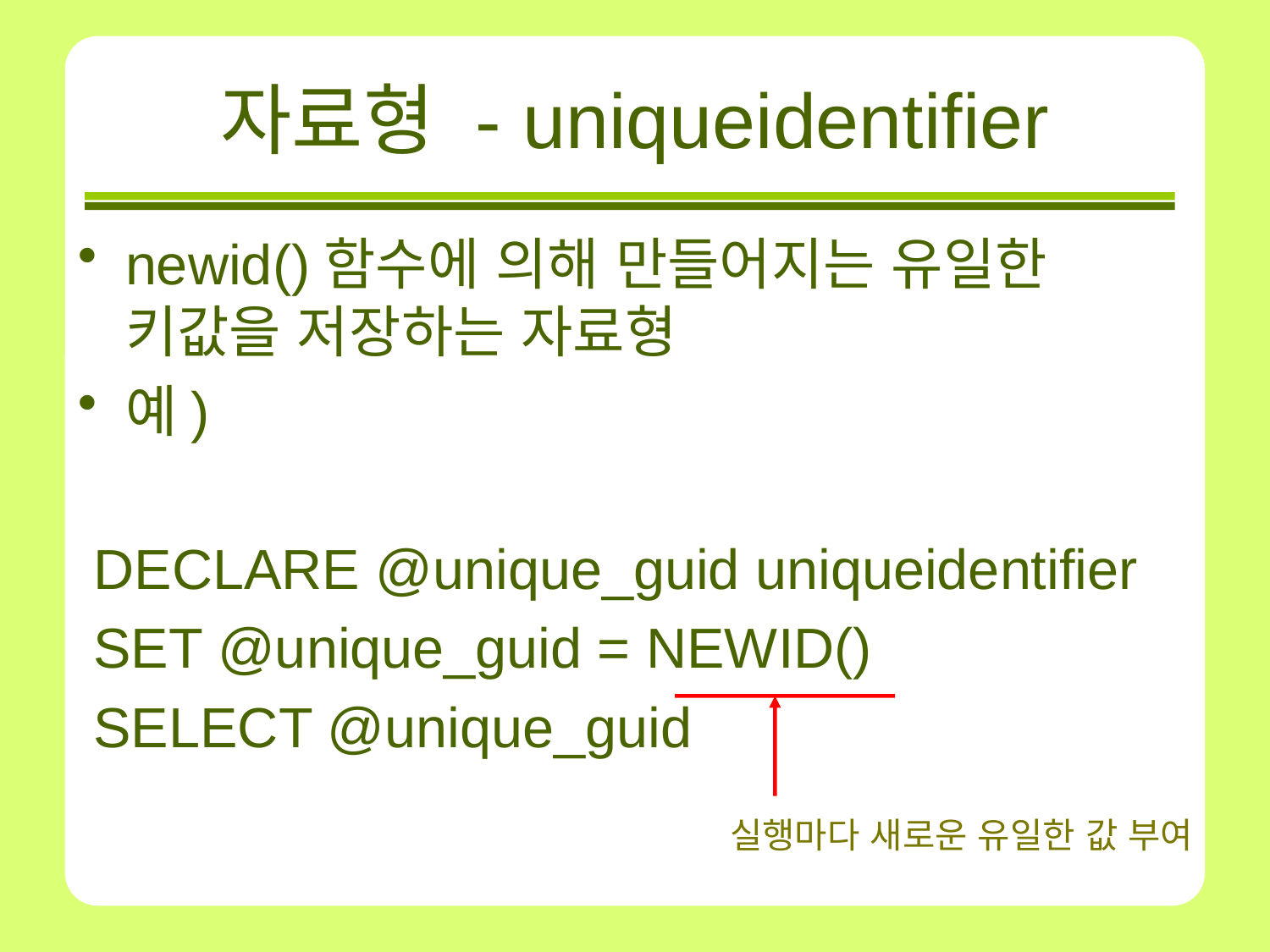

# 자료형 - uniqueidentifier
newid()함수에 의해 만들어지는 유일한 키값을 저장하는 자료형
예)

 DECLARE @unique_guid uniqueidentifier
 SET @unique_guid = NEWID()
 SELECT @unique_guid

실행마다 새로운 유일한 값 부여